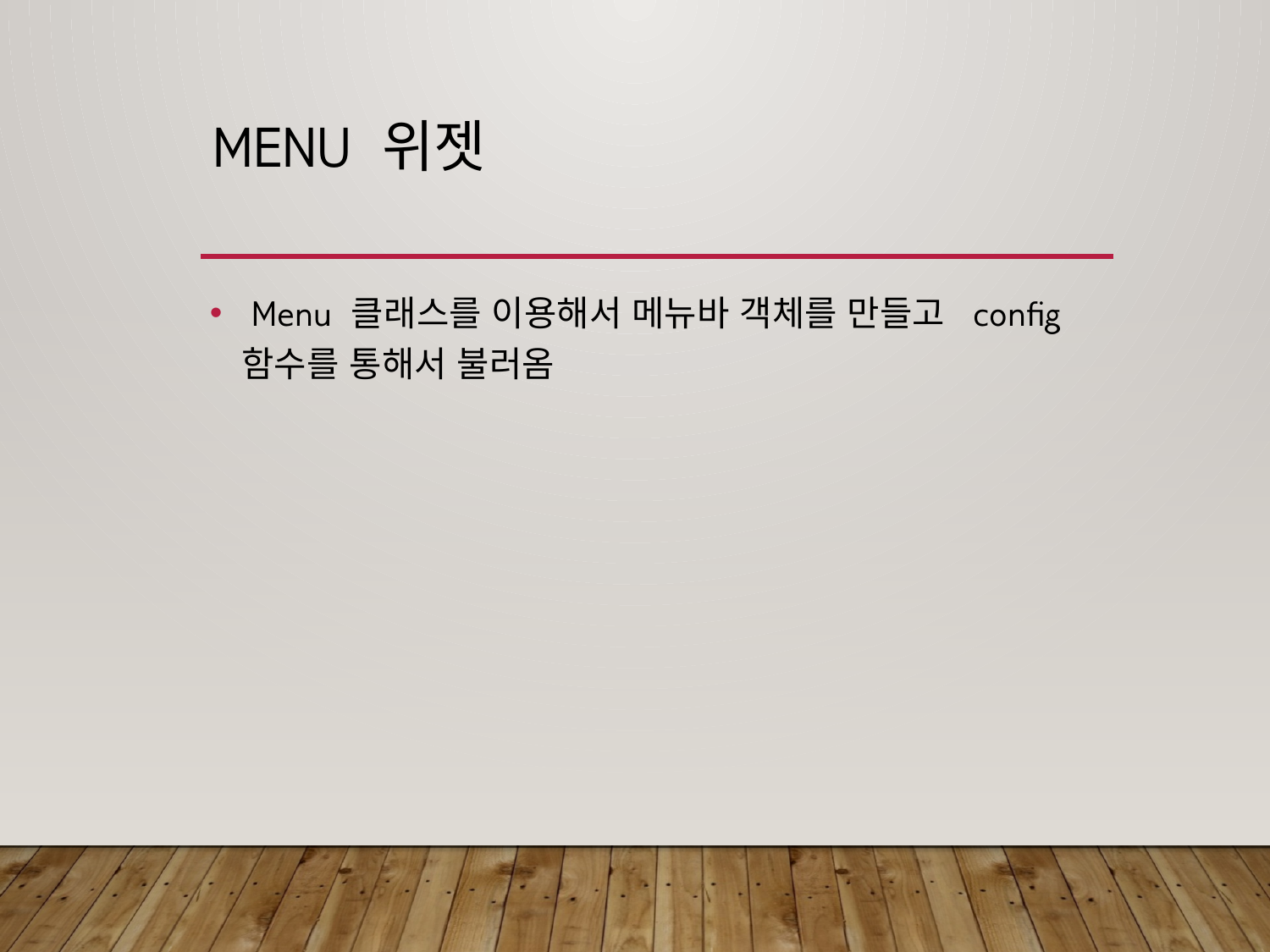

# Menu 위젯
 Menu 클래스를 이용해서 메뉴바 객체를 만들고  config  함수를 통해서 불러옴